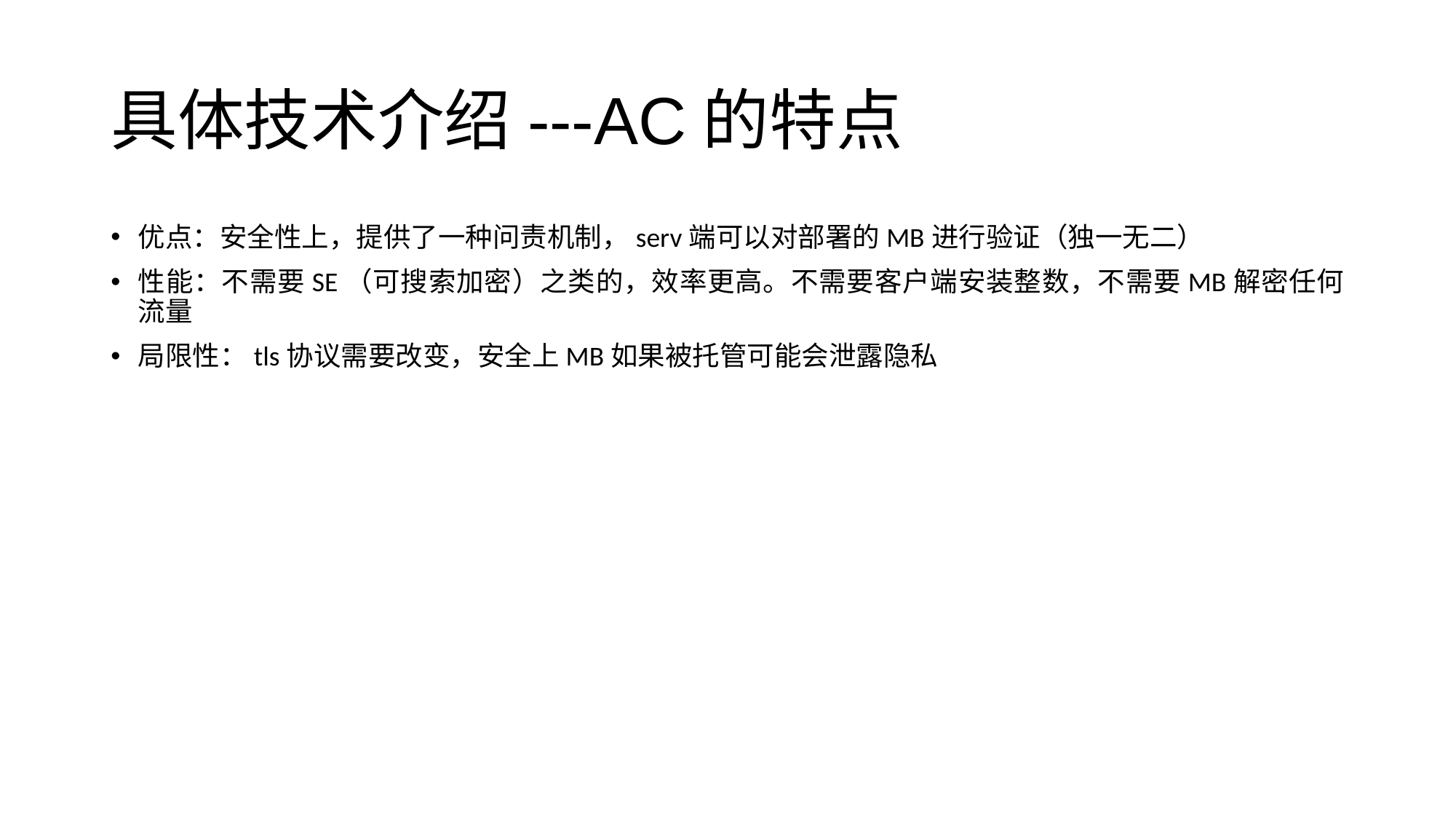

# 具体技术介绍---AC的特点
优点：安全性上，提供了一种问责机制，serv端可以对部署的MB进行验证（独一无二）
性能：不需要SE（可搜索加密）之类的，效率更高。不需要客户端安装整数，不需要MB解密任何流量
局限性：tls协议需要改变，安全上MB如果被托管可能会泄露隐私